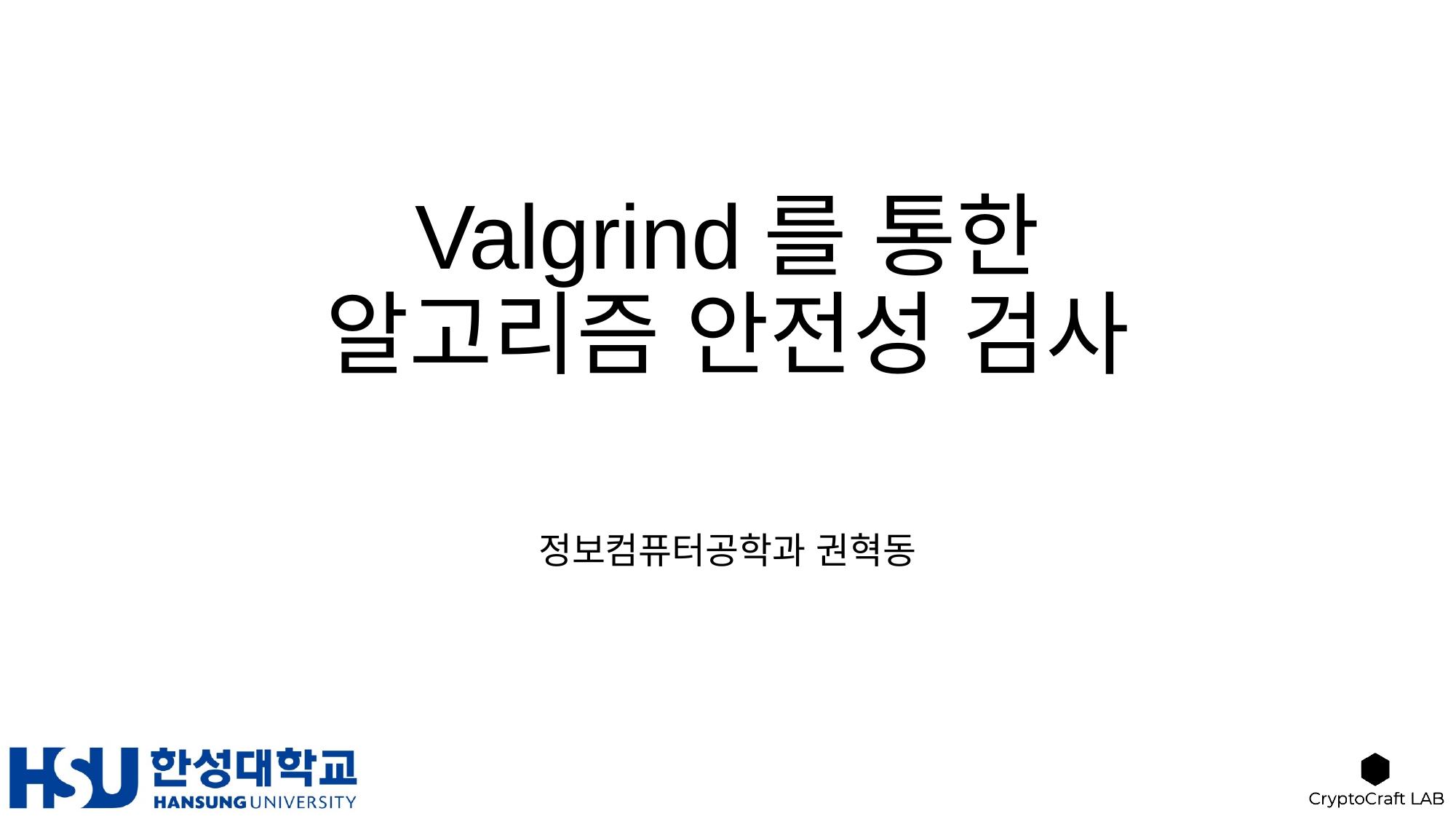

# Valgrind를 통한 알고리즘 안전성 검사
정보컴퓨터공학과 권혁동